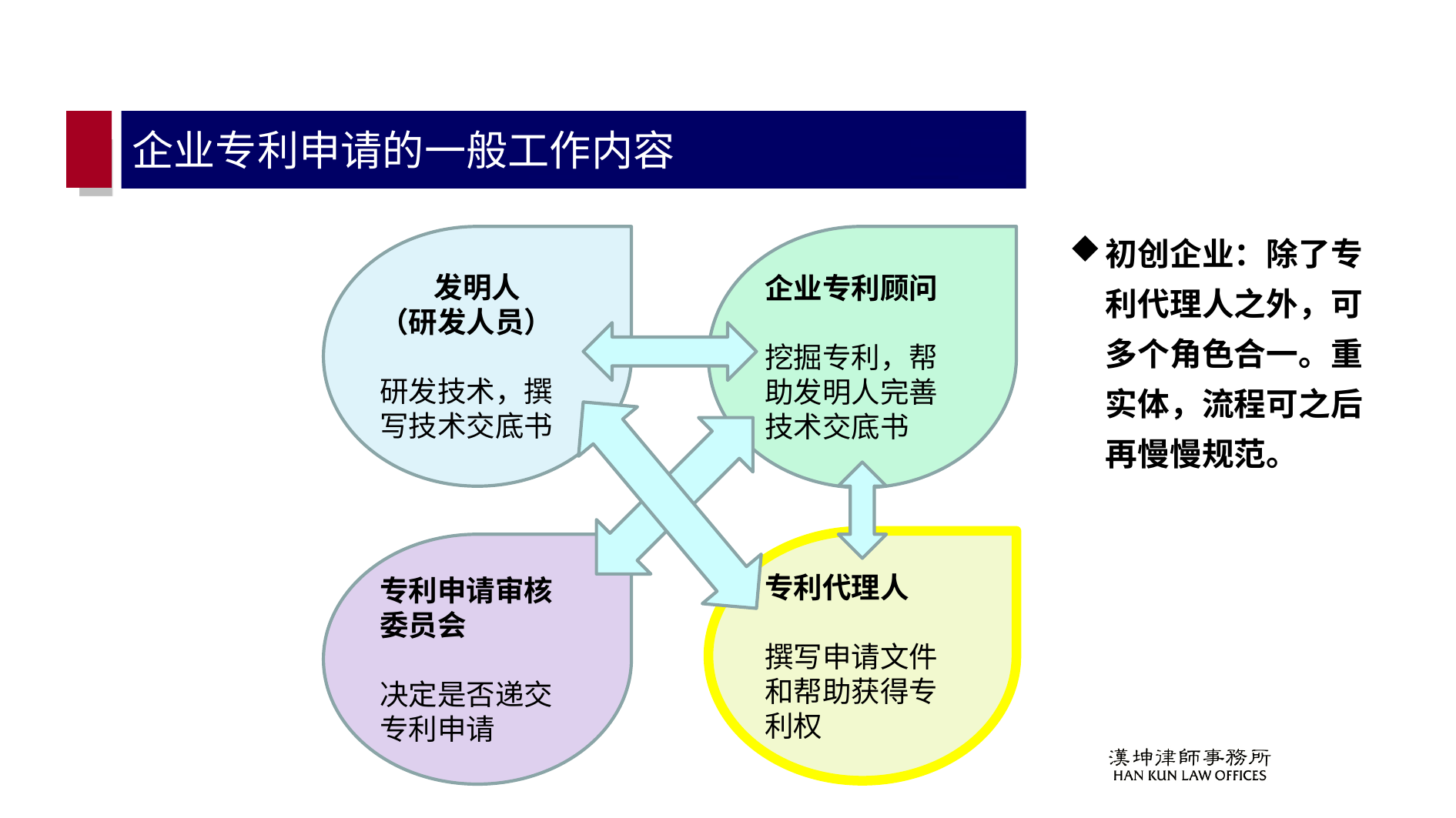

# 企业专利申请的一般工作内容
初创企业：除了专利代理人之外，可多个角色合一。重实体，流程可之后再慢慢规范。
发明人
（研发人员）

研发技术，撰写技术交底书
企业专利顾问

挖掘专利，帮助发明人完善技术交底书

专利代理人

撰写申请文件和帮助获得专利权
专利申请审核委员会

决定是否递交专利申请